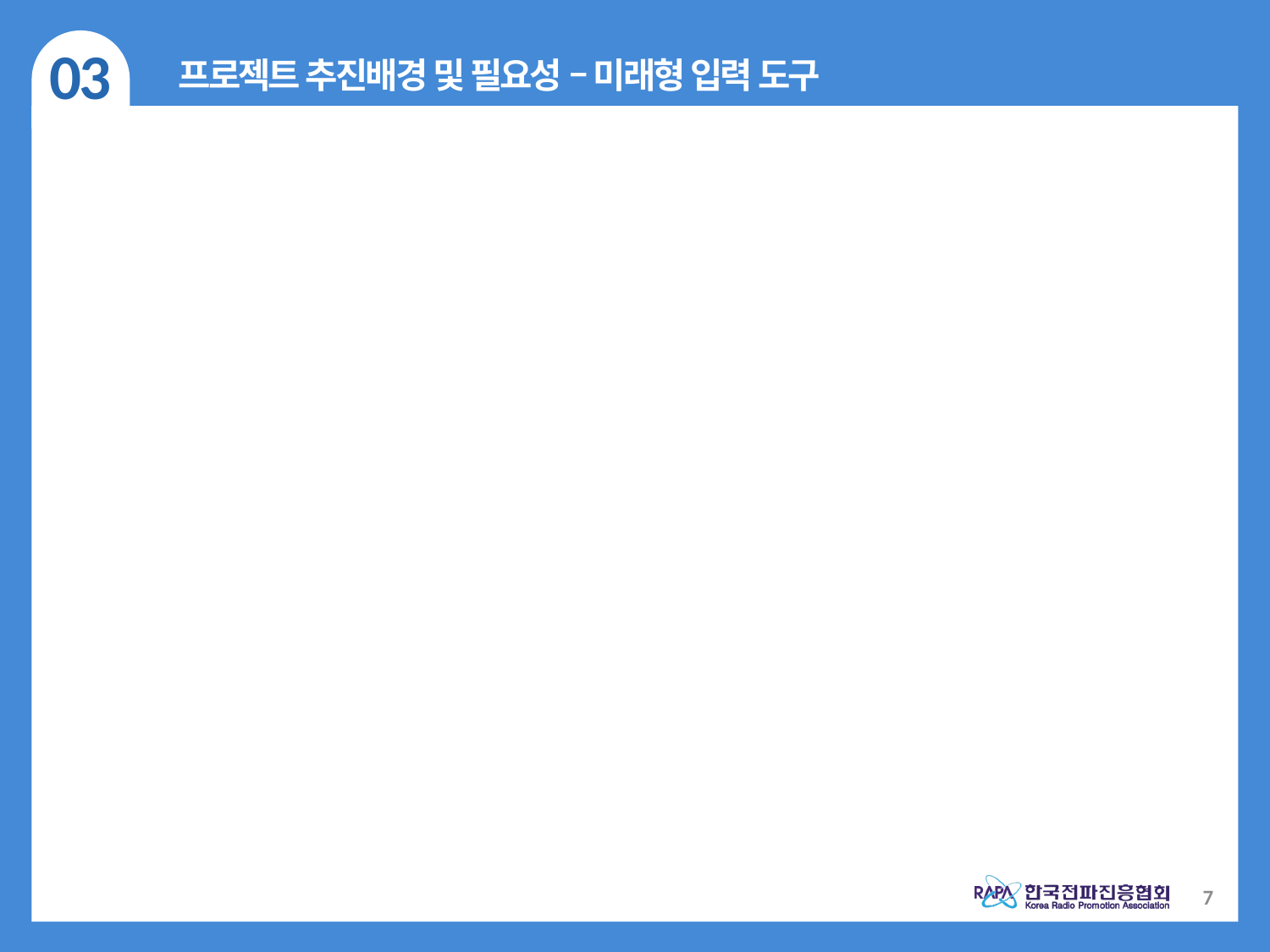

03
프로젝트 추진배경 및 필요성 – 미래형 입력 도구
7